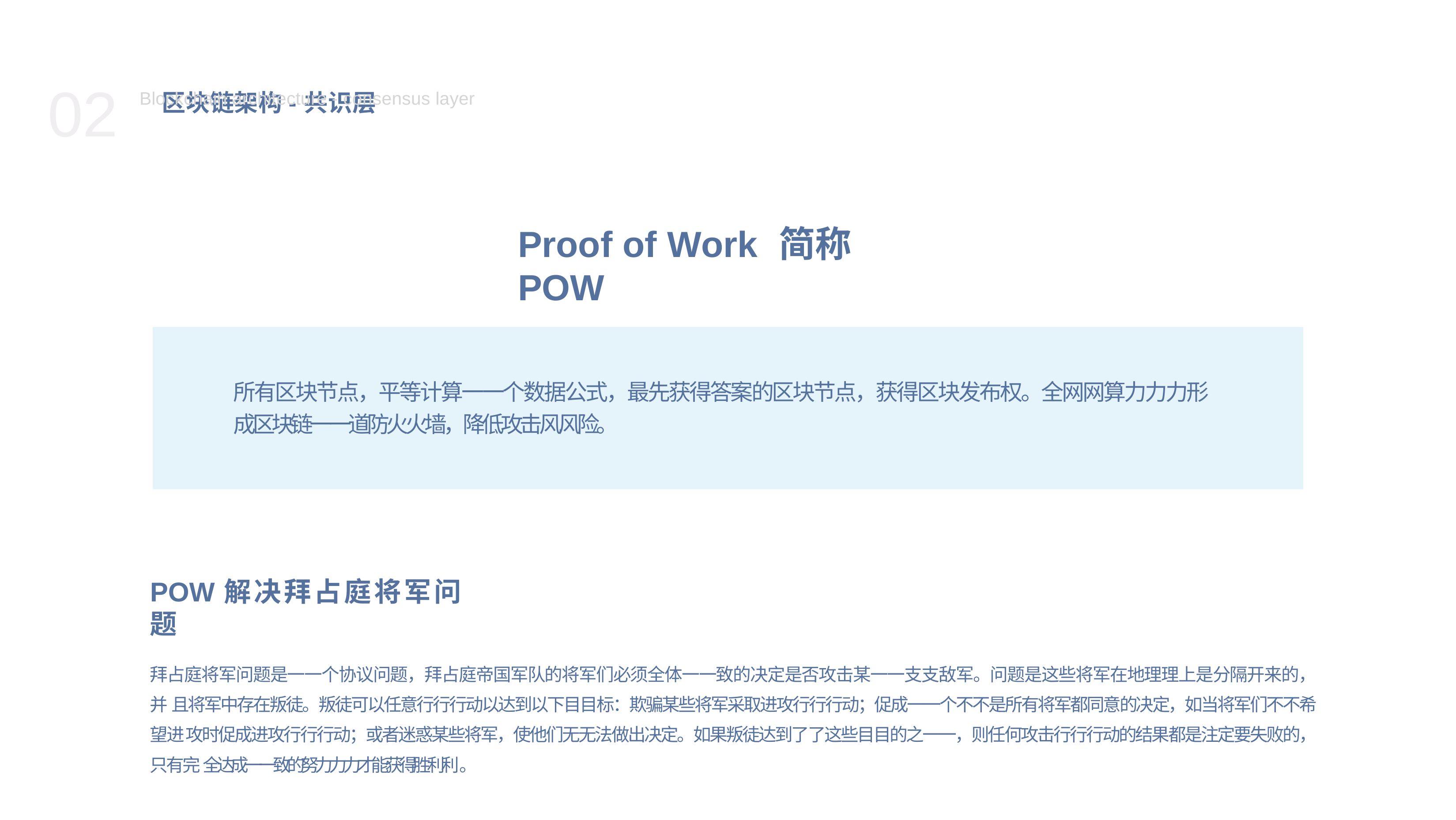

# 02 区块链架构-共识层
Blockchain architecture - consensus layer
Proof of Work	简称POW

所有区块节点，平等计算⼀一个数据公式，最先获得答案的区块节点，获得区块发布权。全⽹网算⼒力力形 成区块链⼀一道防⽕火墙，降低攻击⻛风险。
POW解决拜占庭将军问题
拜占庭将军问题是⼀一个协议问题，拜占庭帝国军队的将军们必须全体⼀一致的决定是否攻击某⼀一⽀支敌军。问题是这些将军在地理理上是分隔开来的，并 且将军中存在叛徒。叛徒可以任意⾏行行动以达到以下⽬目标：欺骗某些将军采取进攻⾏行行动；促成⼀一个不不是所有将军都同意的决定，如当将军们不不希望进 攻时促成进攻⾏行行动；或者迷惑某些将军，使他们⽆无法做出决定。如果叛徒达到了了这些⽬目的之⼀一，则任何攻击⾏行行动的结果都是注定要失败的，只有完 全达成⼀一致的努⼒力力才能获得胜利利。